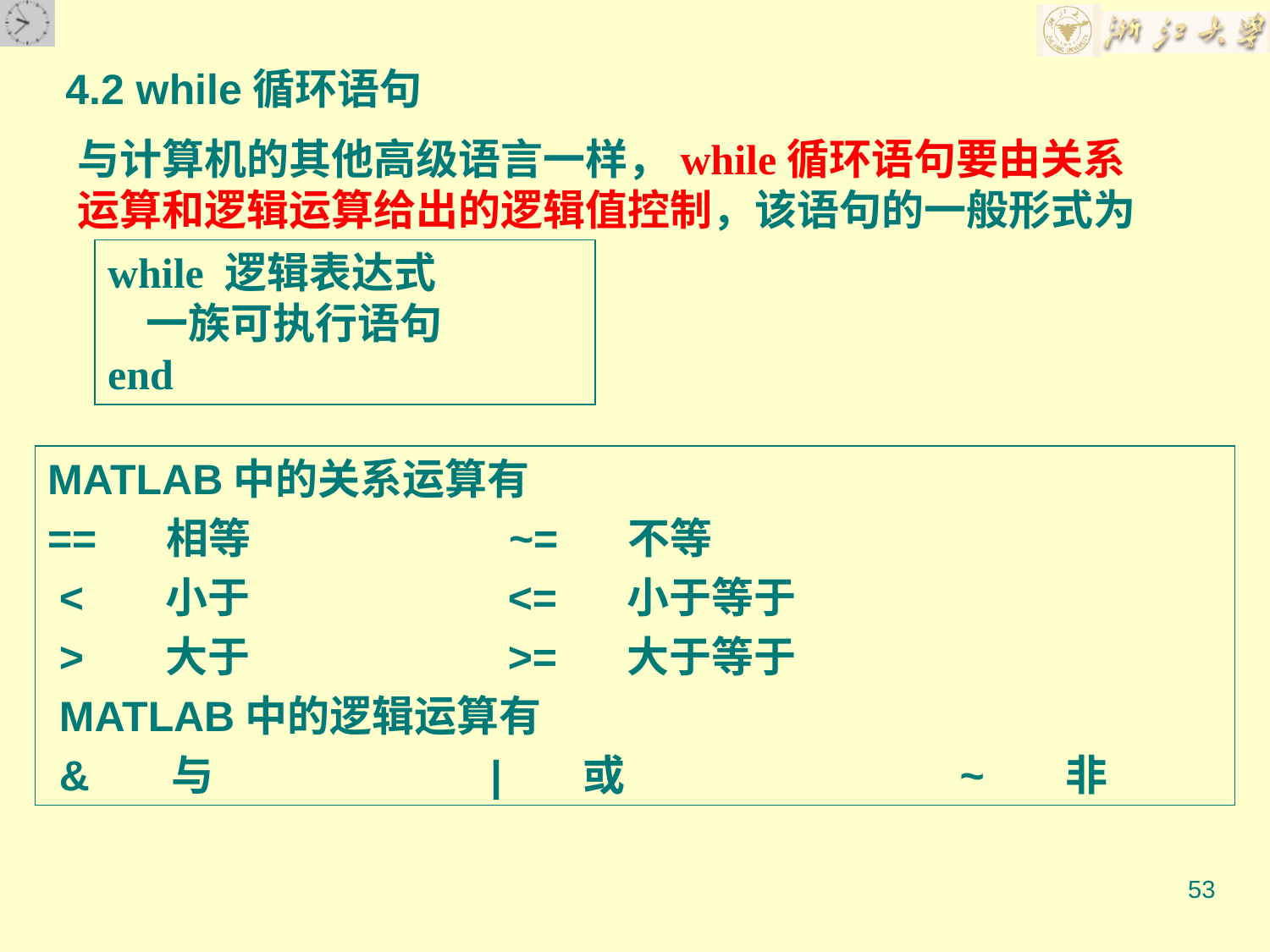

4.2 while循环语句
与计算机的其他高级语言一样，while循环语句要由关系运算和逻辑运算给出的逻辑值控制，该语句的一般形式为
while 逻辑表达式
   一族可执行语句
end
MATLAB中的关系运算有
==     相等                          ~=     不等
 <      小于                          <=     小于等于
 >      大于                          >=     大于等于
 MATLAB中的逻辑运算有
 &      与                            |      或                                  ~      非
53